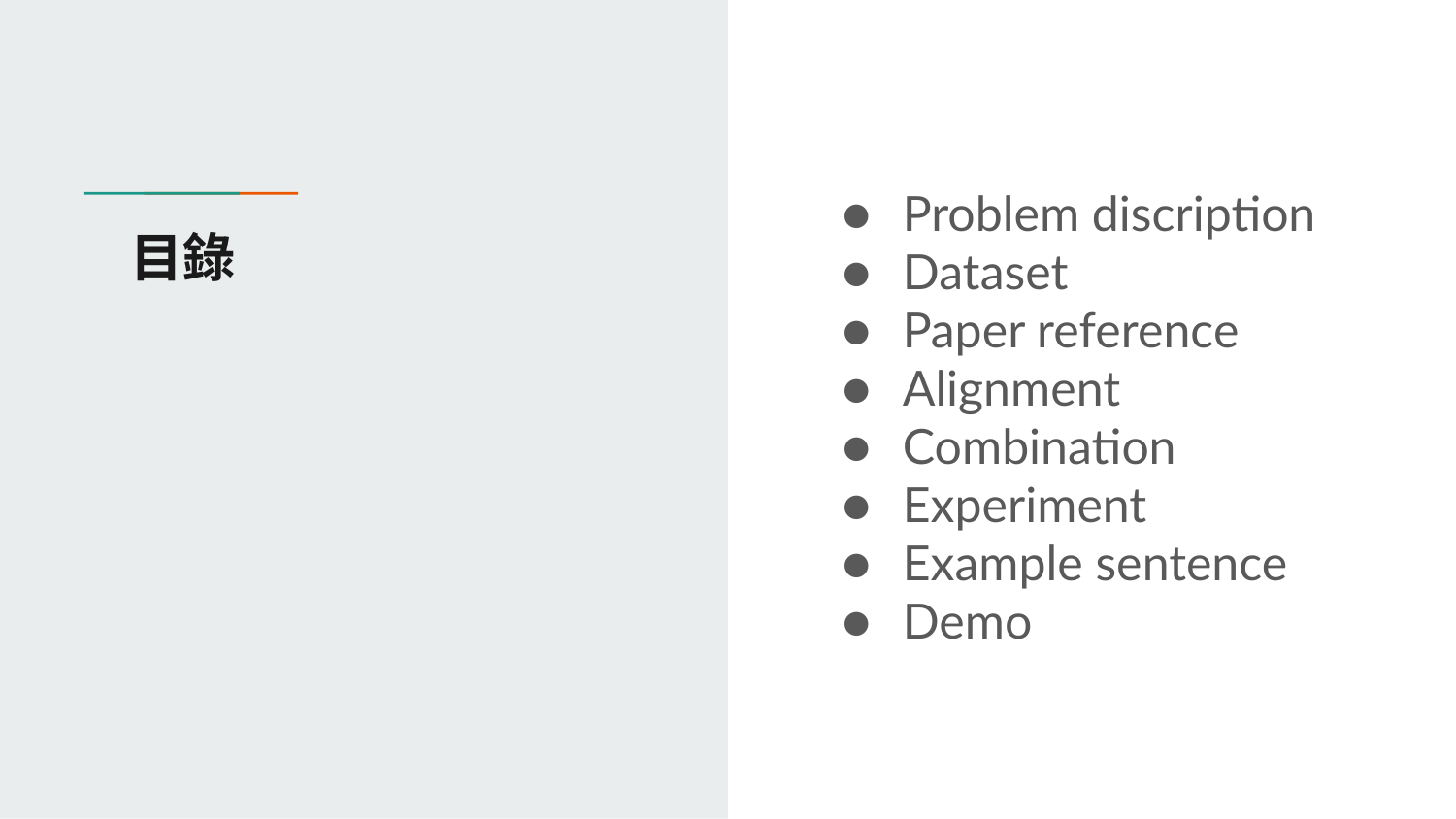

Problem discription
Dataset
Paper reference
Alignment
Combination
Experiment
Example sentence
Demo
# 目錄